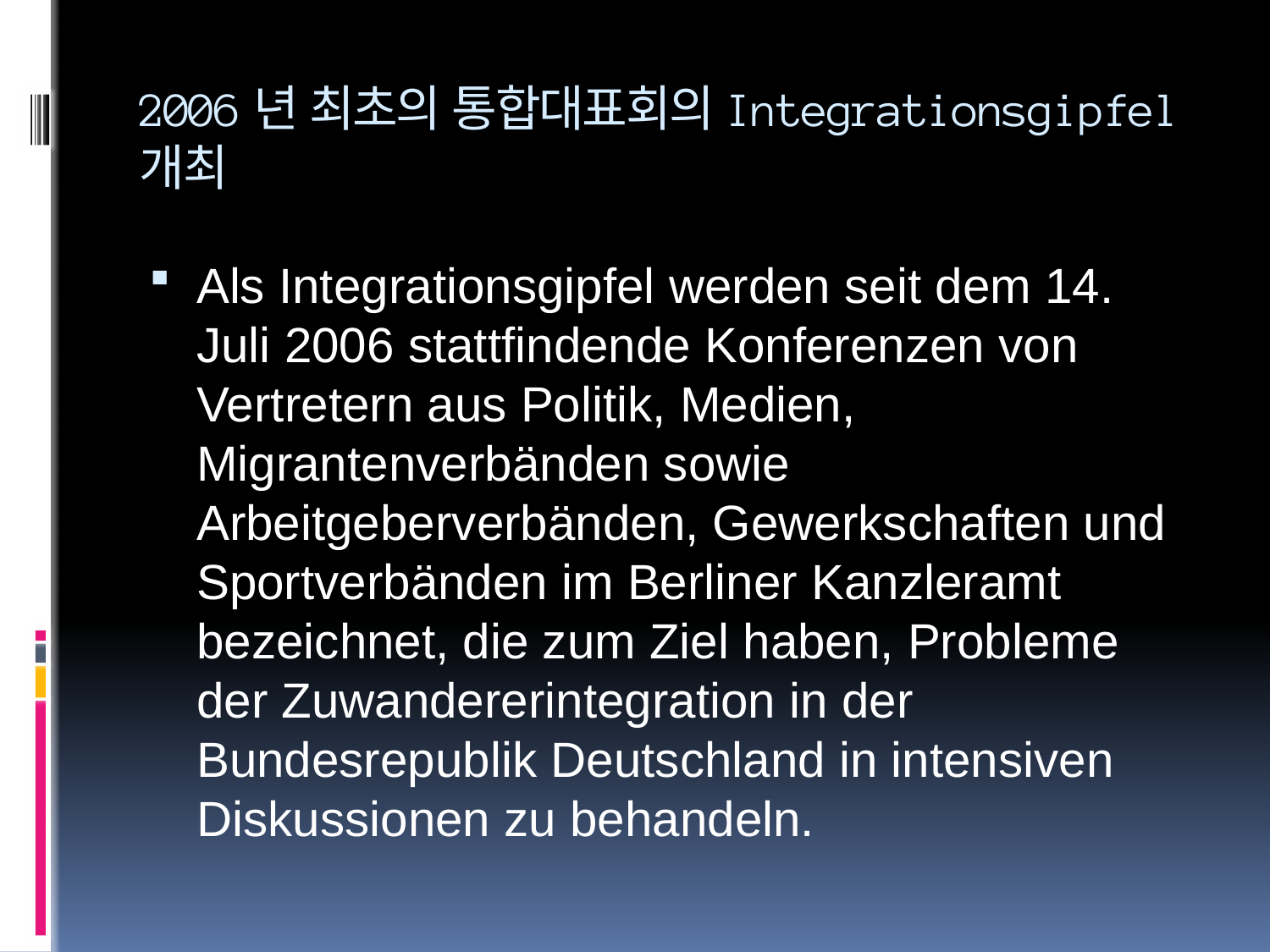

# 2006년 최초의 통합대표회의Integrationsgipfel 개최
Als Integrationsgipfel werden seit dem 14. Juli 2006 stattfindende Konferenzen von Vertretern aus Politik, Medien, Migrantenverbänden sowie Arbeitgeberverbänden, Gewerkschaften und Sportverbänden im Berliner Kanzleramt bezeichnet, die zum Ziel haben, Probleme der Zuwandererintegration in der Bundesrepublik Deutschland in intensiven Diskussionen zu behandeln.